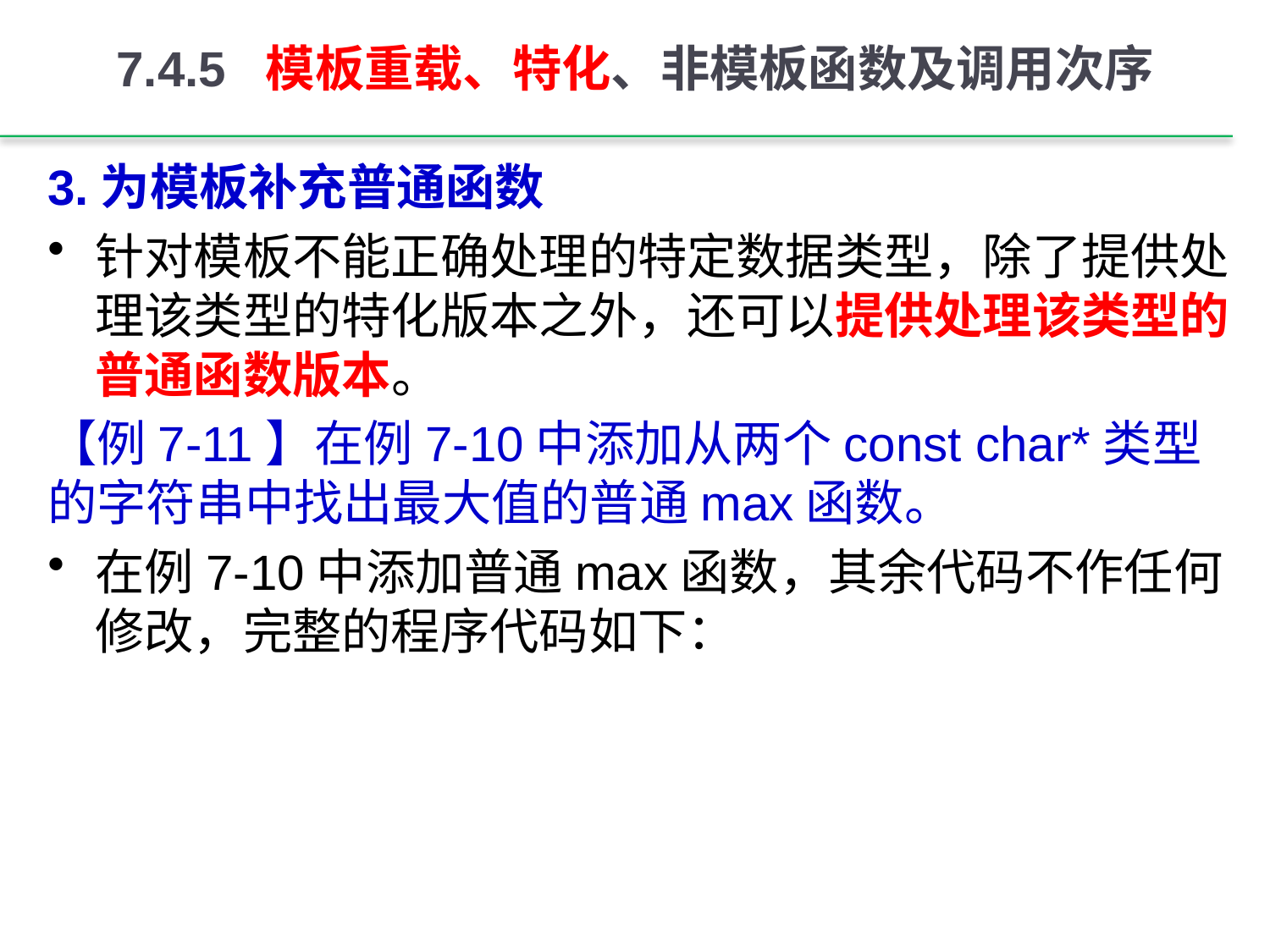

# 7.4.5  模板重载、特化、非模板函数及调用次序
3.为模板补充普通函数
针对模板不能正确处理的特定数据类型，除了提供处理该类型的特化版本之外，还可以提供处理该类型的普通函数版本。
【例7-11】在例7-10中添加从两个const char*类型的字符串中找出最大值的普通max函数。
在例7-10中添加普通max函数，其余代码不作任何修改，完整的程序代码如下：